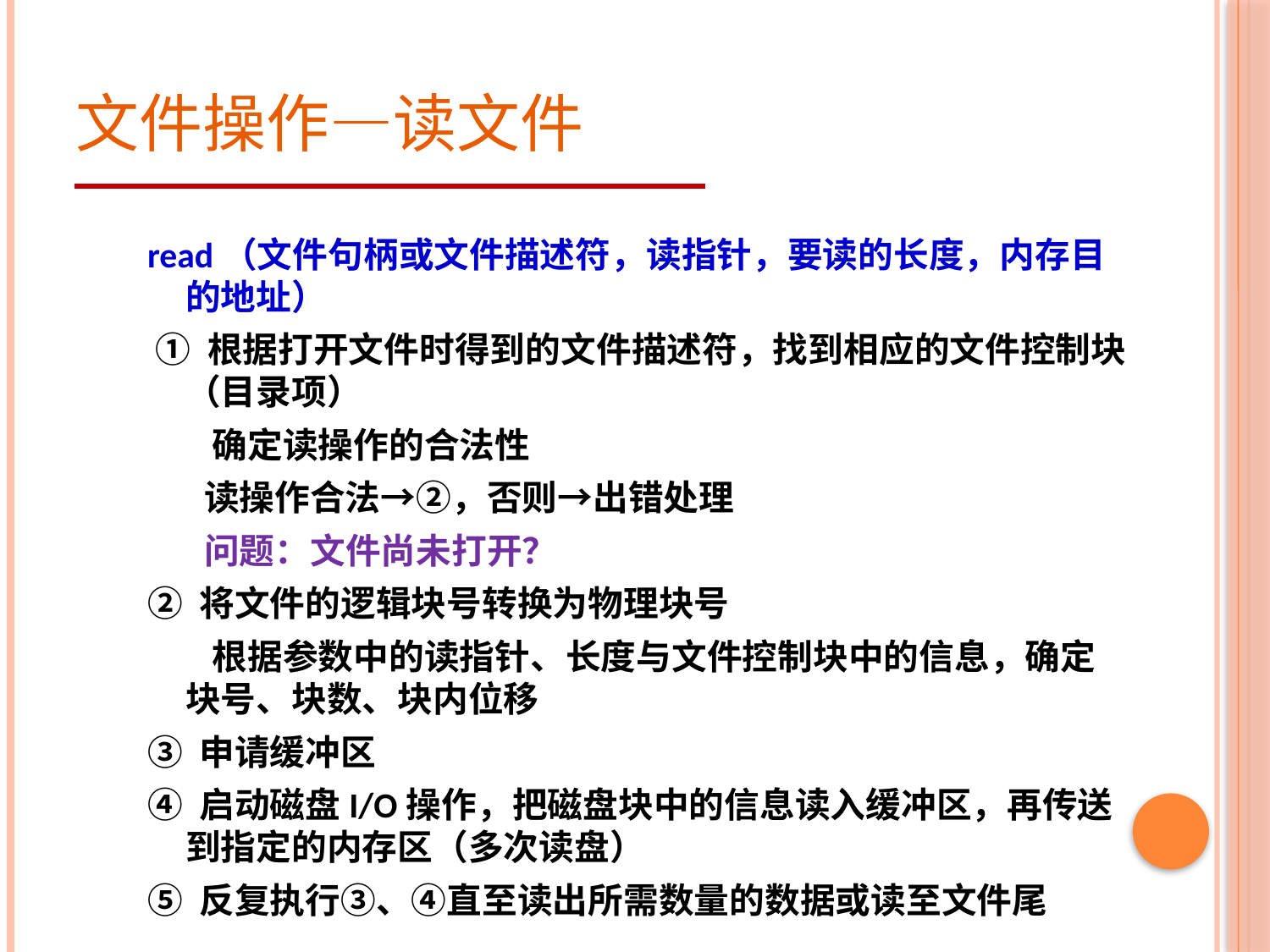

# 文件操作—读文件
read（文件句柄或文件描述符，读指针，要读的长度，内存目的地址）
 ① 根据打开文件时得到的文件描述符，找到相应的文件控制块（目录项）
       确定读操作的合法性
      读操作合法→②，否则→出错处理
      问题：文件尚未打开？
② 将文件的逻辑块号转换为物理块号
       根据参数中的读指针、长度与文件控制块中的信息，确定块号、块数、块内位移
③ 申请缓冲区
④ 启动磁盘I/O操作，把磁盘块中的信息读入缓冲区，再传送到指定的内存区（多次读盘）
⑤ 反复执行③、④直至读出所需数量的数据或读至文件尾